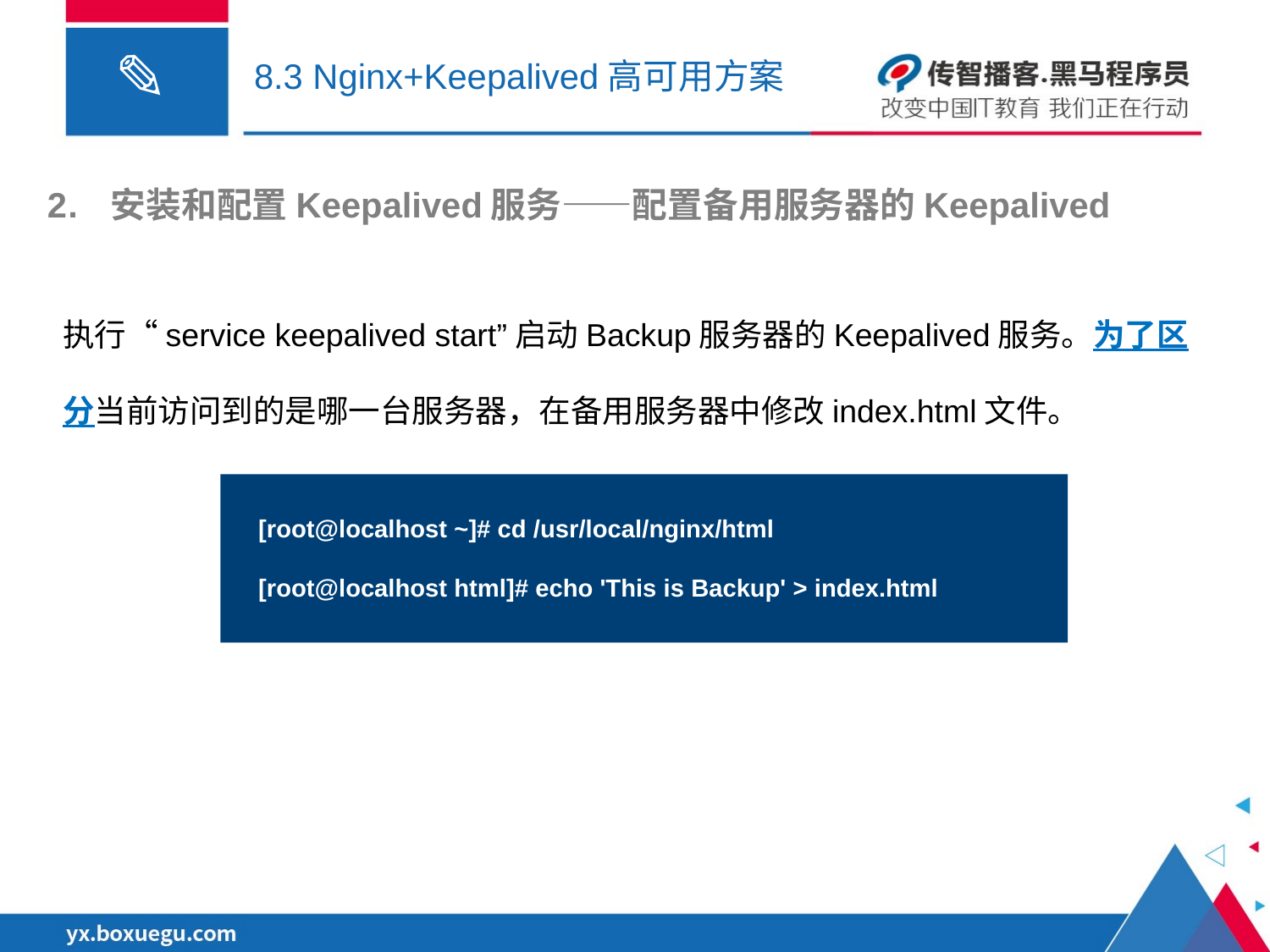

# 8.3 Nginx+Keepalived高可用方案
安装和配置Keepalived服务——配置备用服务器的Keepalived
执行“service keepalived start”启动Backup服务器的Keepalived服务。为了区分当前访问到的是哪一台服务器，在备用服务器中修改index.html文件。

[root@localhost ~]# cd /usr/local/nginx/html
[root@localhost html]# echo 'This is Backup' > index.html